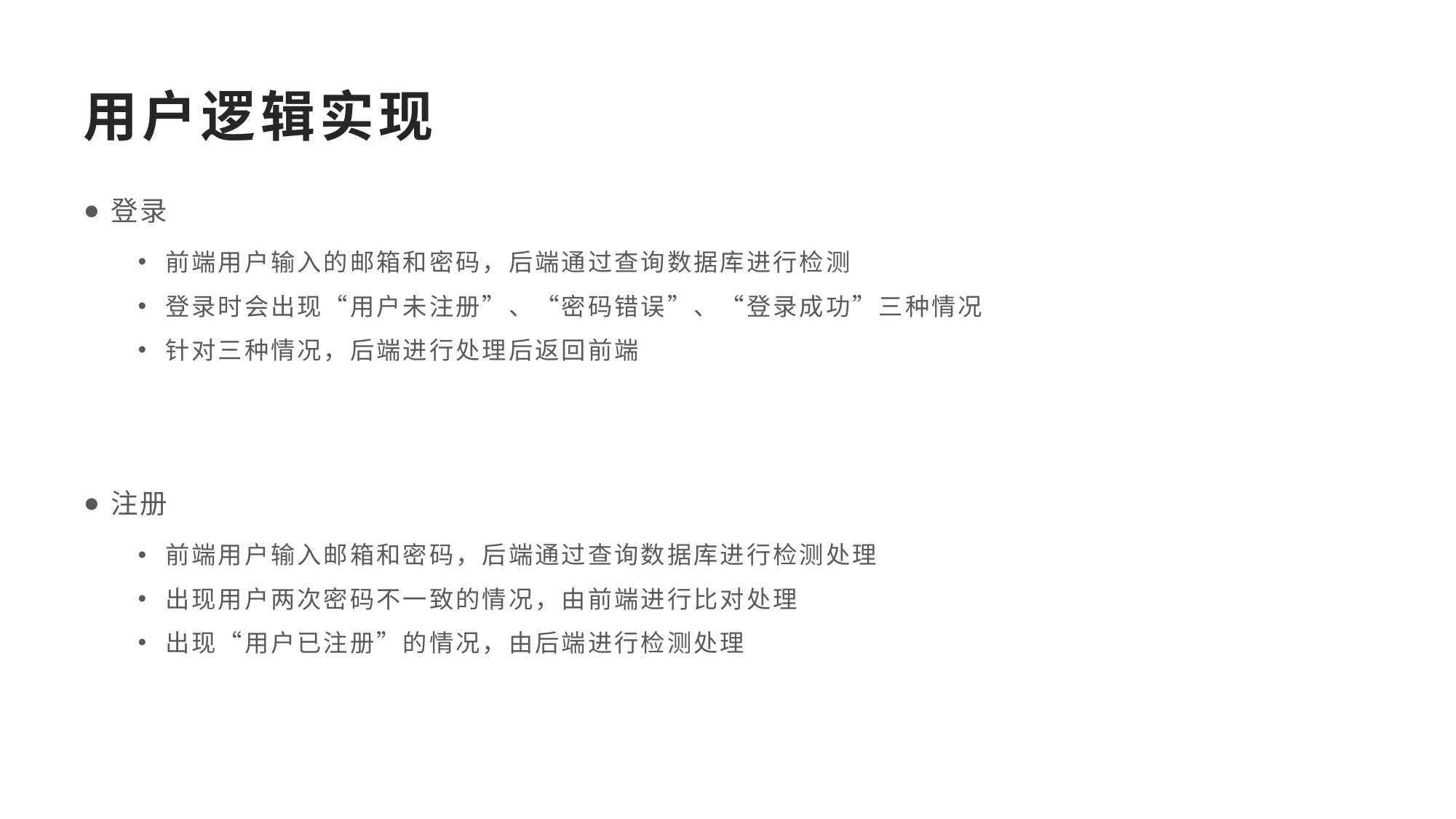

# 用户逻辑实现
登录
前端用户输入的邮箱和密码，后端通过查询数据库进行检测
登录时会出现“用户未注册”、“密码错误”、“登录成功”三种情况
针对三种情况，后端进行处理后返回前端

注册
前端用户输入邮箱和密码，后端通过查询数据库进行检测处理
出现用户两次密码不一致的情况，由前端进行比对处理
出现“用户已注册”的情况，由后端进行检测处理